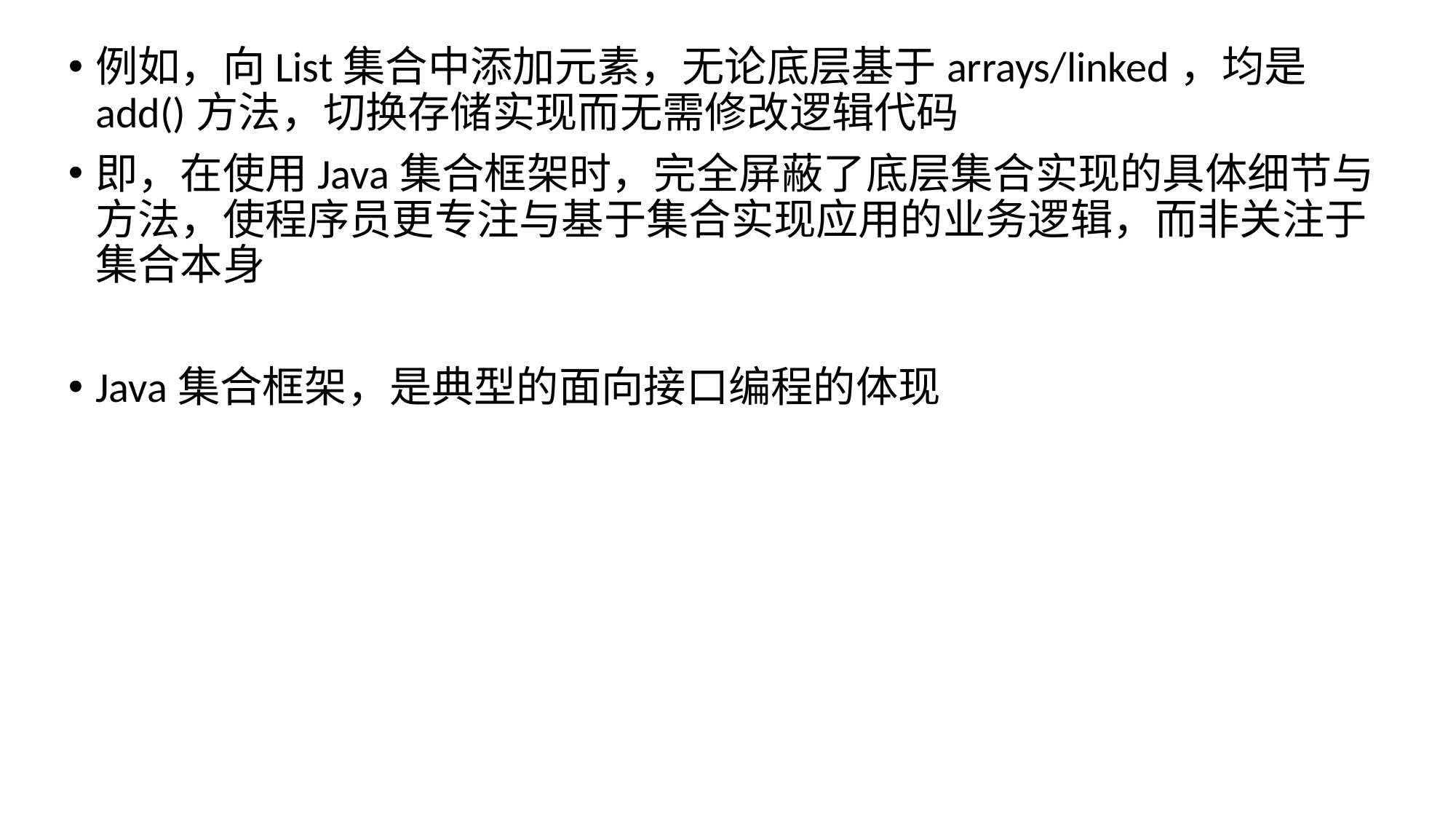

例如，向List集合中添加元素，无论底层基于arrays/linked，均是add()方法，切换存储实现而无需修改逻辑代码
即，在使用Java集合框架时，完全屏蔽了底层集合实现的具体细节与方法，使程序员更专注与基于集合实现应用的业务逻辑，而非关注于集合本身

Java集合框架，是典型的面向接口编程的体现

44